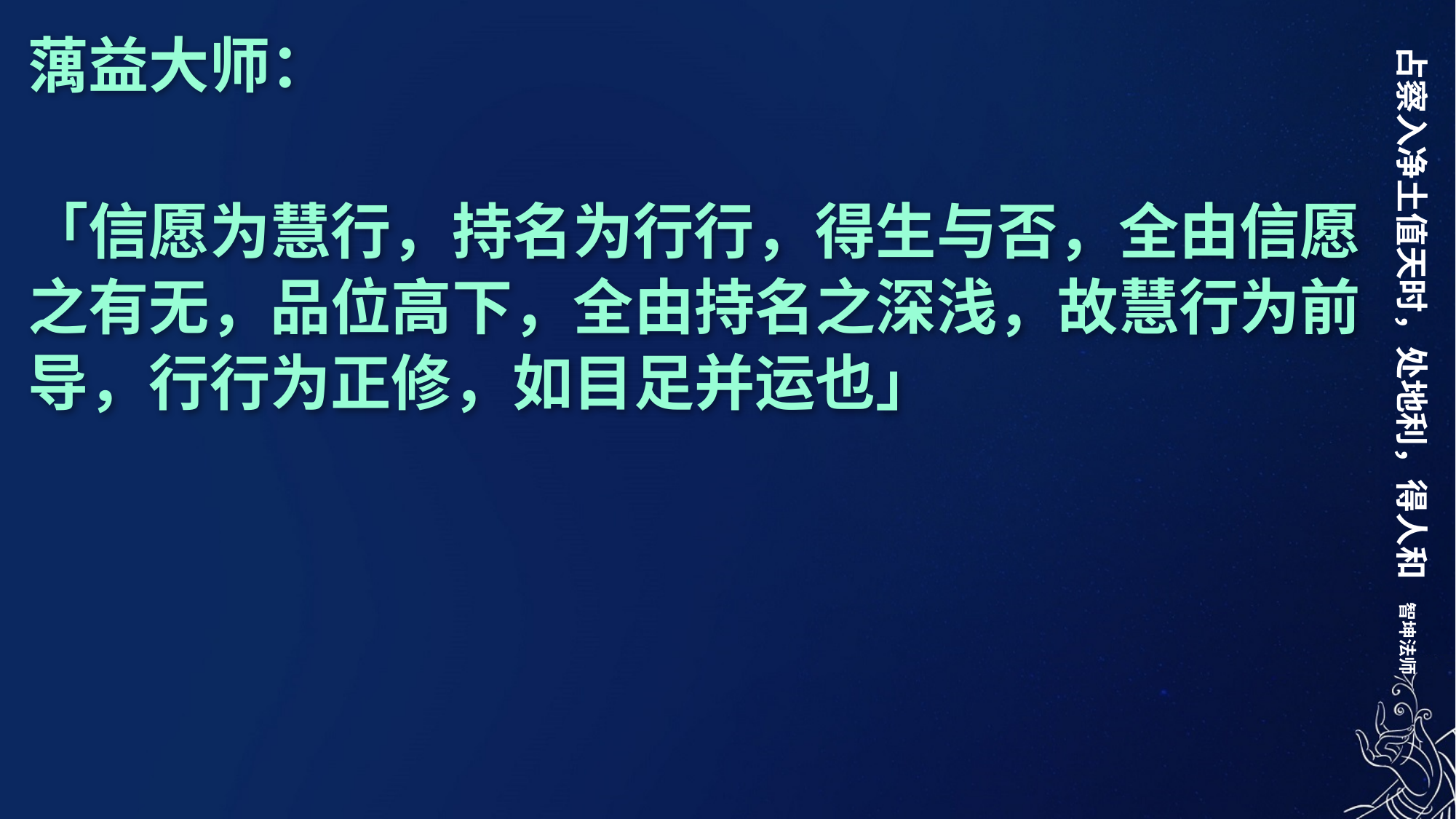

蕅益大师：

「信愿为慧行，持名为行行，得生与否，全由信愿之有无，品位高下，全由持名之深浅，故慧行为前导，行行为正修，如目足并运也」